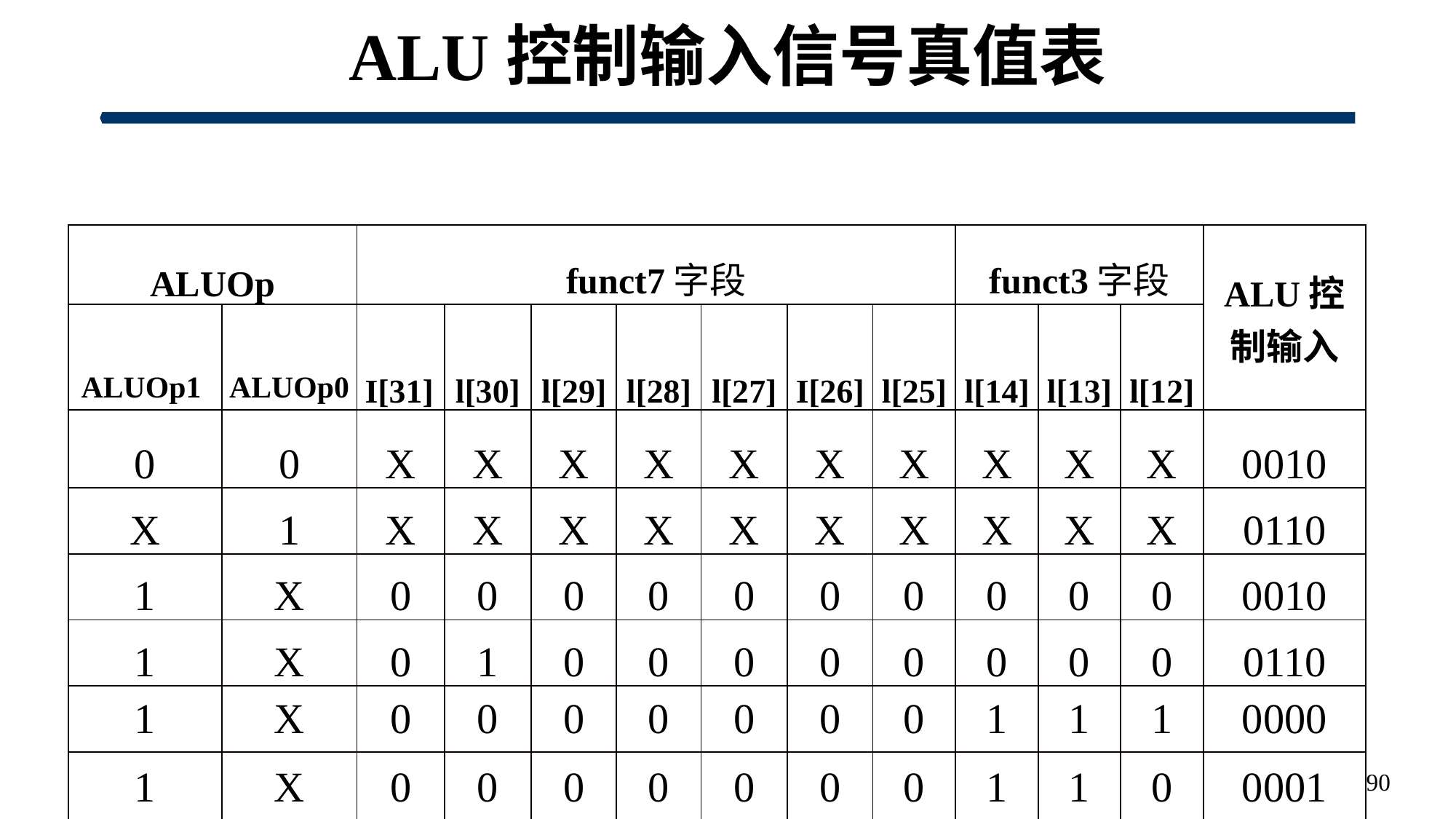

# ALU控制输入信号真值表

| ALUOp |  | funct7字段 |  |  |  |  |  |  | funct3字段 |  |  | ALU控制输入 |
| --- | --- | --- | --- | --- | --- | --- | --- | --- | --- | --- | --- | --- |
| ALUOp1 | ALUOp0 | I[31] | l[30] | l[29] | l[28] | l[27] | I[26] | l[25] | l[14] | l[13] | l[12] |  |
| 0 | 0 | X | X | X | X | X | X | X | X | X | X | 0010 |
| X | 1 | X | X | X | X | X | X | X | X | X | X | 0110 |
| 1 | X | 0 | 0 | 0 | 0 | 0 | 0 | 0 | 0 | 0 | 0 | 0010 |
| 1 | X | 0 | 1 | 0 | 0 | 0 | 0 | 0 | 0 | 0 | 0 | 0110 |
| 1 | X | 0 | 0 | 0 | 0 | 0 | 0 | 0 | 1 | 1 | 1 | 0000 |
| 1 | X | 0 | 0 | 0 | 0 | 0 | 0 | 0 | 1 | 1 | 0 | 0001 |
90